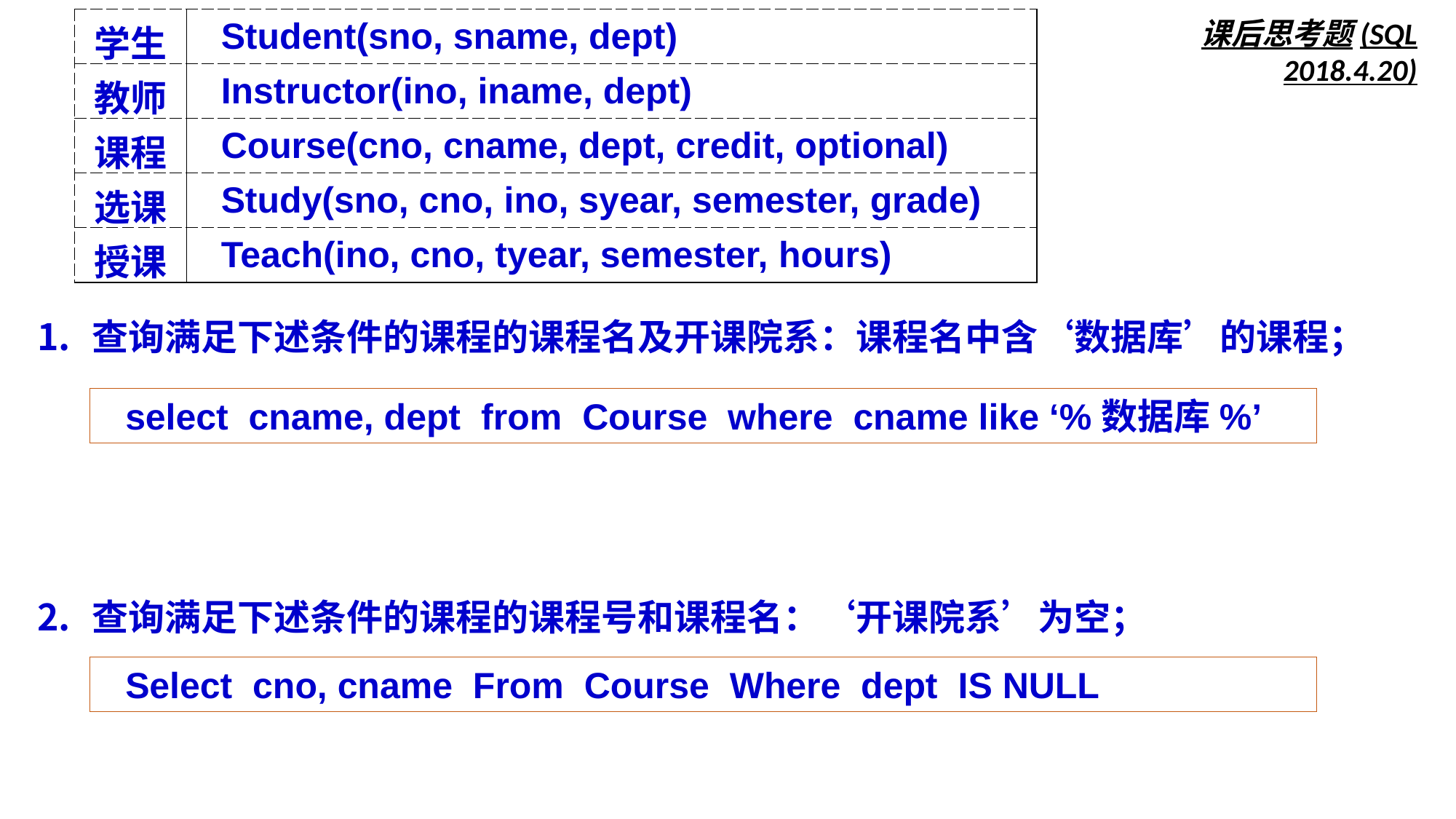

| 学生 | Student(sno, sname, dept) |
| --- | --- |
| 教师 | Instructor(ino, iname, dept) |
| 课程 | Course(cno, cname, dept, credit, optional) |
| 选课 | Study(sno, cno, ino, syear, semester, grade) |
| 授课 | Teach(ino, cno, tyear, semester, hours) |
课后思考题(SQL 2018.4.20)
查询满足下述条件的课程的课程名及开课院系：课程名中含‘数据库’的课程；

查询满足下述条件的课程的课程号和课程名：‘开课院系’为空；
select  cname, dept  from  Course  where  cname like ‘%数据库%’
Select  cno, cname  From  Course  Where  dept  IS NULL